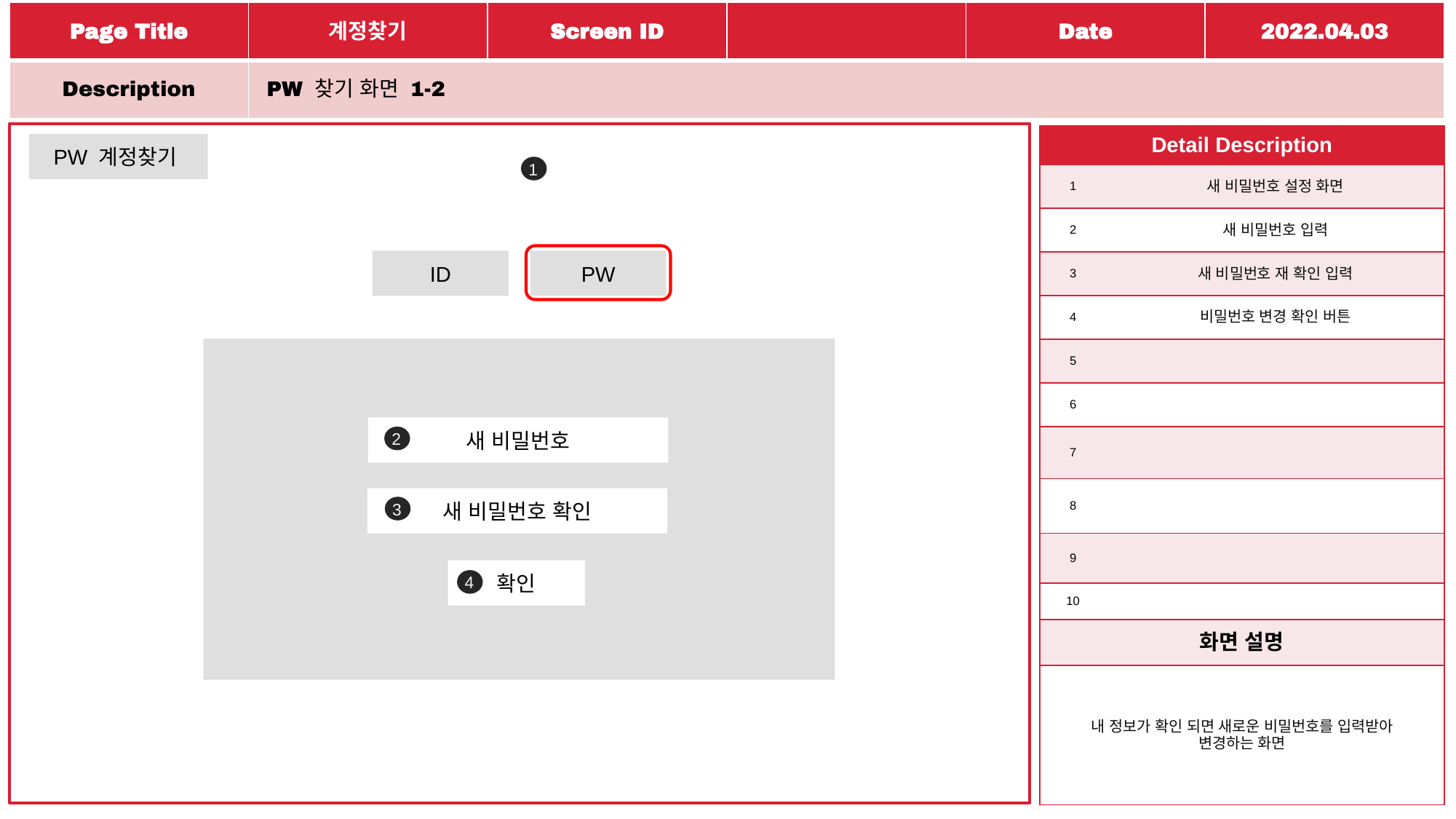

| Page Title | 계정찾기 | Screen ID |  | Date | 2022.04.03 |
| --- | --- | --- | --- | --- | --- |
| Description | PW 찾기 화면 1-2 |  |  |  |  |

| Detail Description |  |
| --- | --- |
| 1 | 새 비밀번호 설정 화면 |
| 2 | 새 비밀번호 입력 |
| 3 | 새 비밀번호 재 확인 입력 |
| 4 | 비밀번호 변경 확인 버튼 |
| 5 |  |
| 6 |  |
| 7 |  |
| 8 |  |
| 9 |  |
| 10 |  |
| 화면 설명 |  |
| 내 정보가 확인 되면 새로운 비밀번호를 입력받아 변경하는 화면 |  |
PW 계정찾기
1

PW
ID

새 비밀번호
2

새 비밀번호 확인
3

확인
4